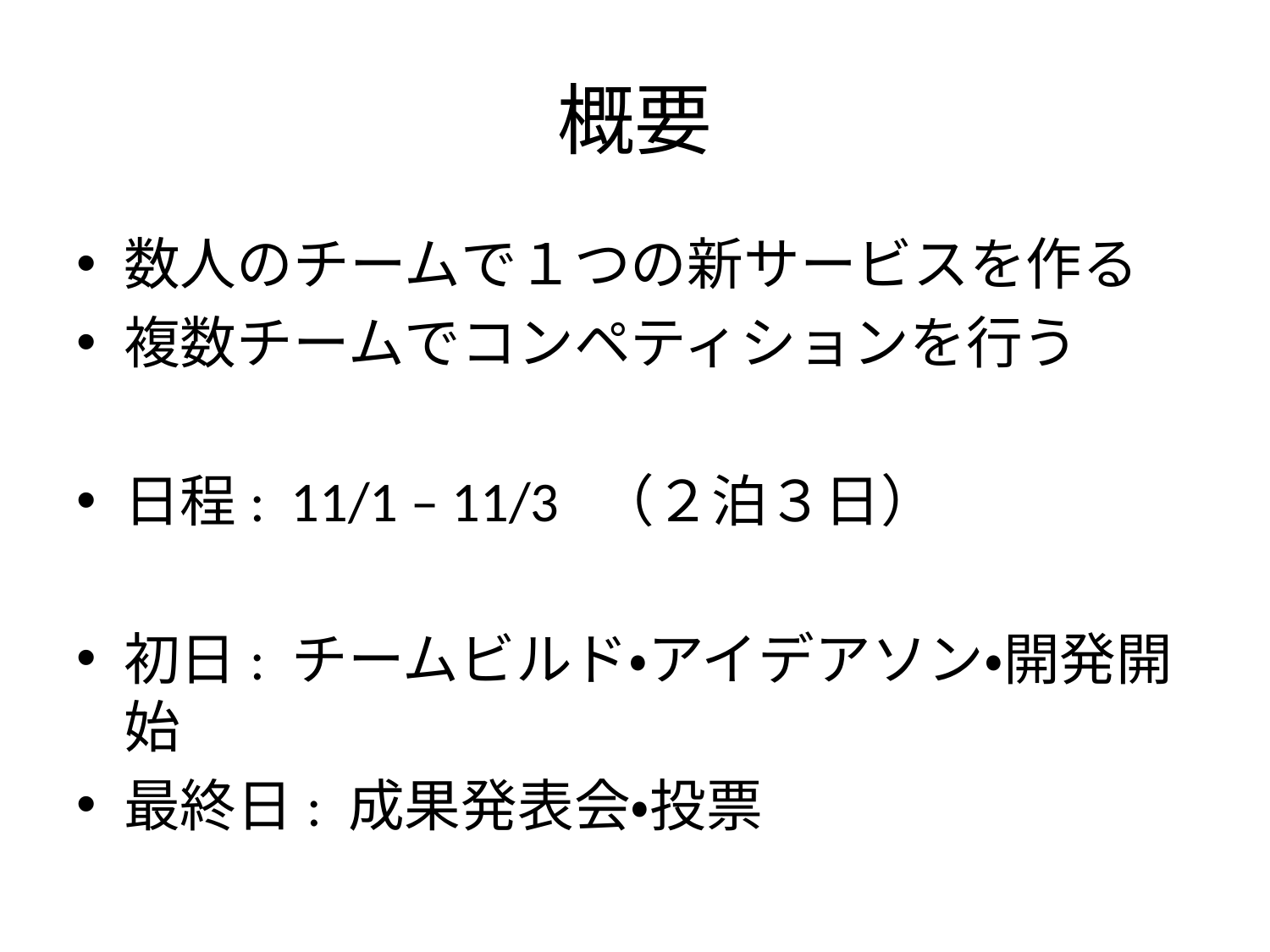

# 概要
数人のチームで１つの新サービスを作る
複数チームでコンペティションを行う

日程:  11/1 – 11/3  （２泊３日）

初日: チームビルド・アイデアソン・開発開始
最終日: 成果発表会・投票